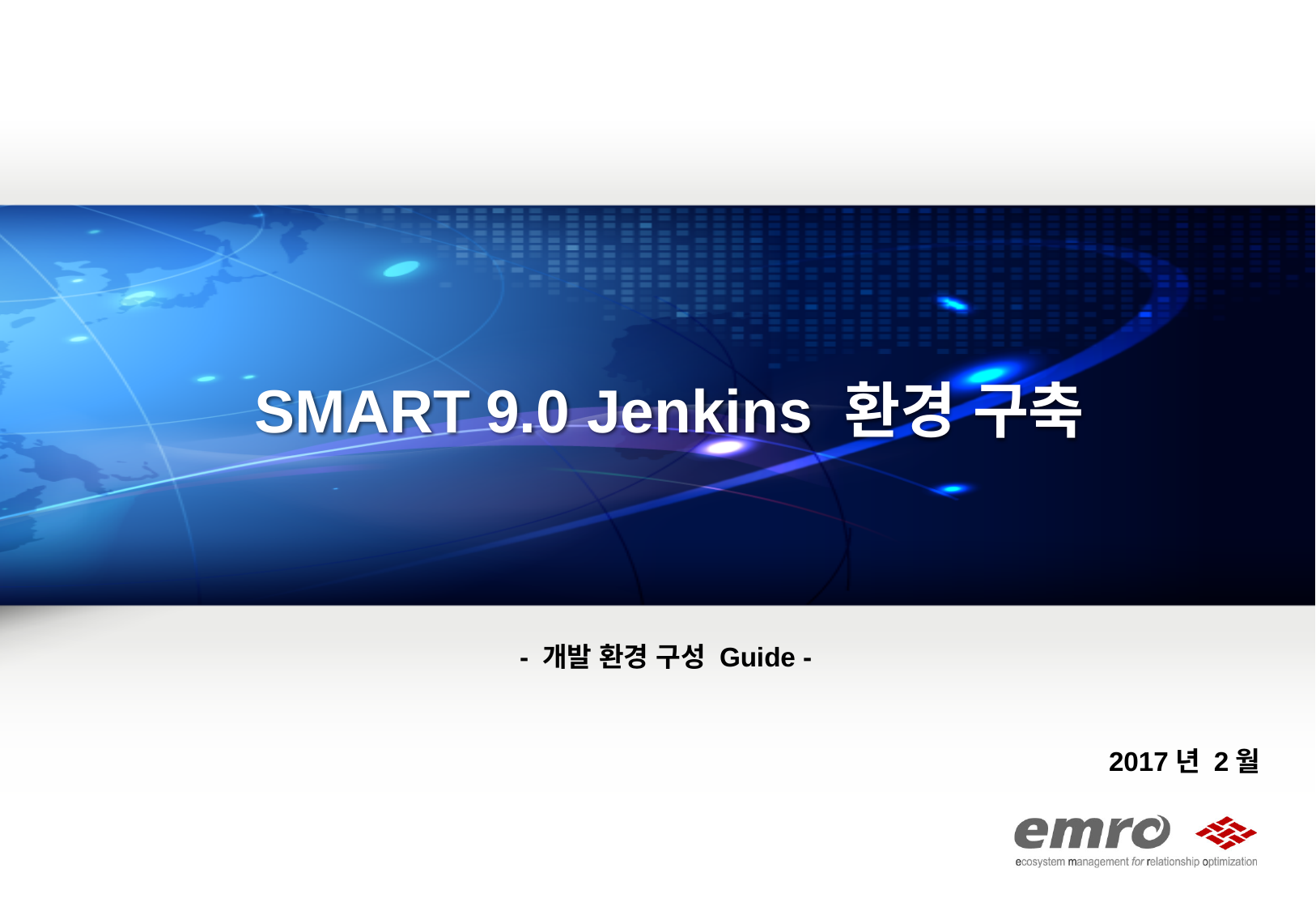

SMART 9.0 Jenkins 환경 구축
- 개발 환경 구성 Guide -
2017년 2월